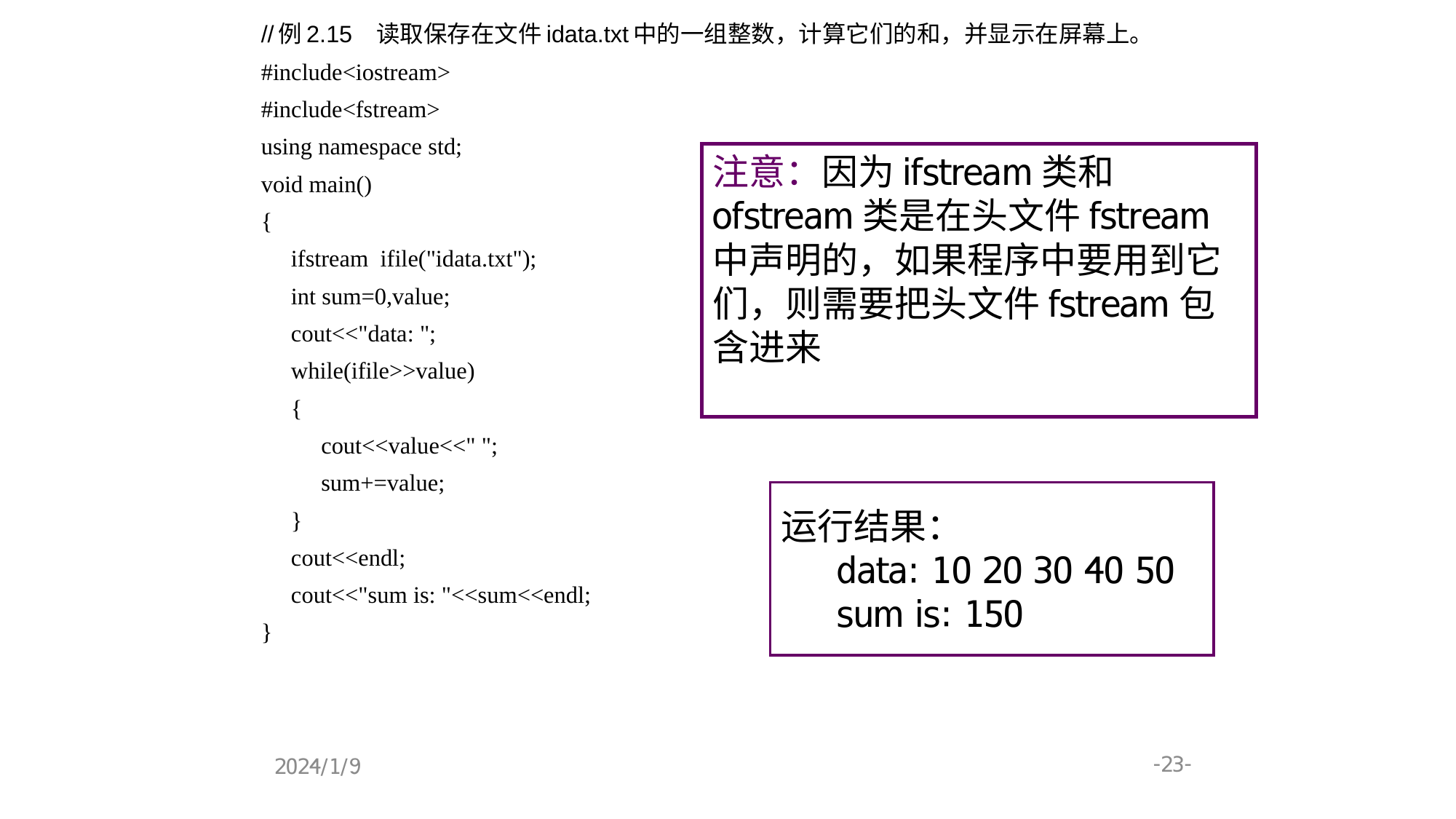

//例2.15   读取保存在文件idata.txt中的一组整数，计算它们的和，并显示在屏幕上。
#include<iostream>
#include<fstream>
using namespace std;
void main()
{
     ifstream  ifile("idata.txt");
     int sum=0,value;
     cout<<"data: ";
     while(ifile>>value)
     {
          cout<<value<<" ";
          sum+=value;
     }
     cout<<endl;
     cout<<"sum is: "<<sum<<endl;
}

注意：因为ifstream类和ofstream类是在头文件fstream中声明的，如果程序中要用到它们，则需要把头文件fstream包含进来

运行结果：
     data: 10 20 30 40 50
     sum is: 150
-23-
2024/1/9